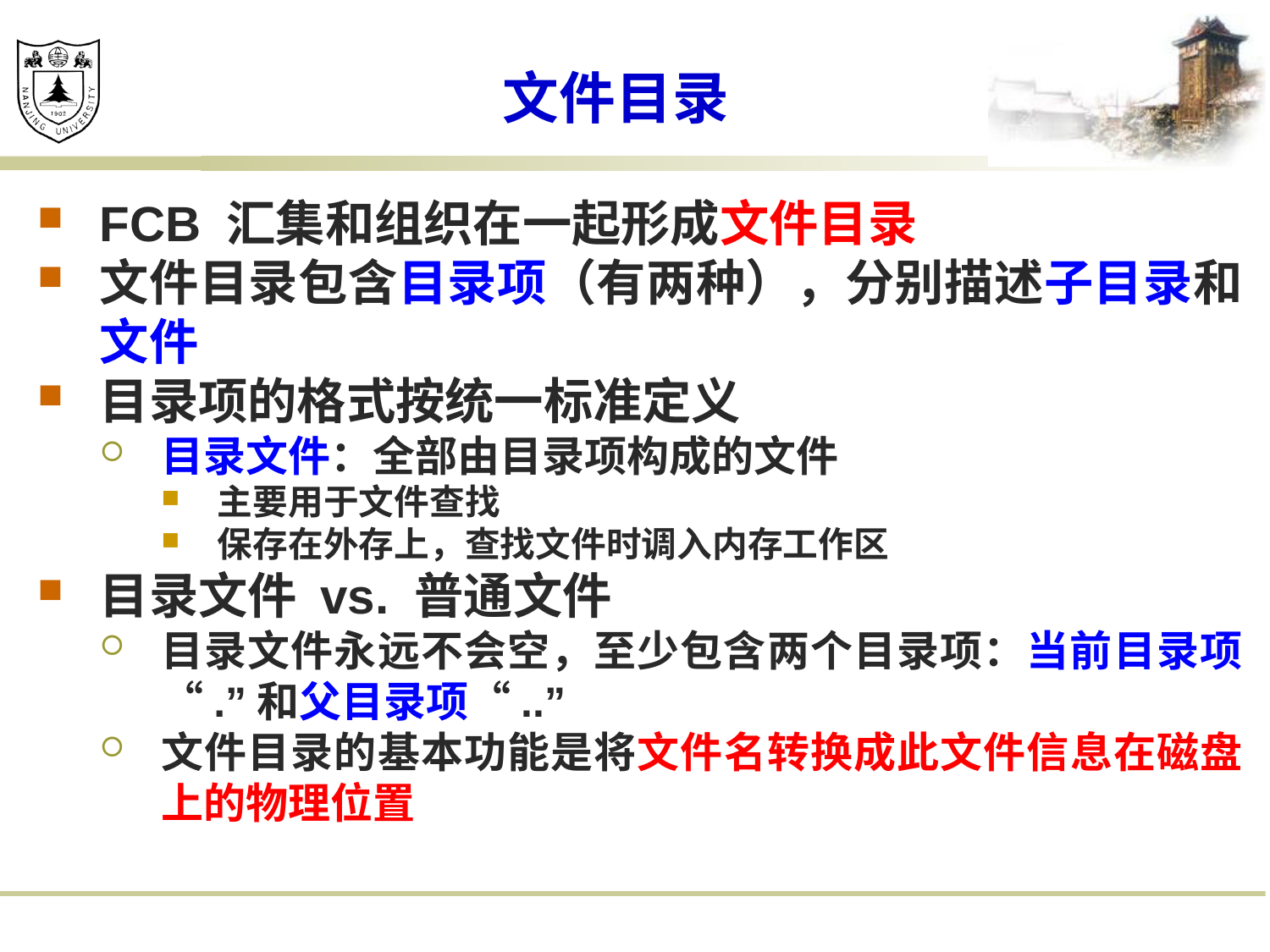

# 文件目录
FCB 汇集和组织在一起形成文件目录
文件目录包含目录项（有两种），分别描述子目录和文件
目录项的格式按统一标准定义
目录文件：全部由目录项构成的文件
主要用于文件查找
保存在外存上，查找文件时调入内存工作区
目录文件 vs. 普通文件
目录文件永远不会空，至少包含两个目录项：当前目录项“.”和父目录项“..”
文件目录的基本功能是将文件名转换成此文件信息在磁盘上的物理位置

15